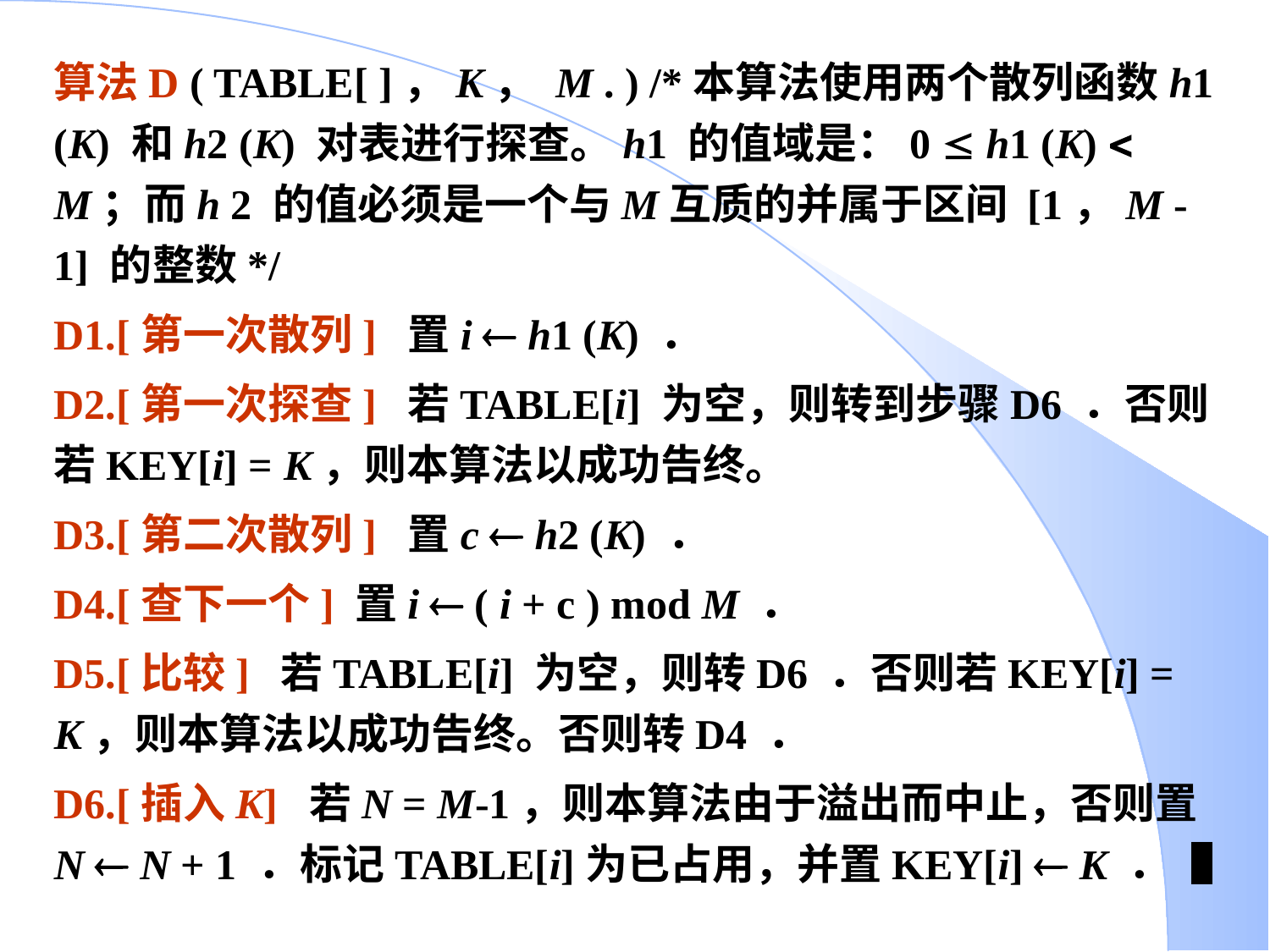

算法D ( TABLE[ ]，K， M . ) /*本算法使用两个散列函数h1 (K) 和h2 (K) 对表进行探查。h1 的值域是：0 ≤ h1 (K) < M；而h 2 的值必须是一个与M互质的并属于区间 [1，M -1] 的整数*/
D1.[第一次散列]  置i ← h1 (K) ．
D2.[第一次探查]  若TABLE[i] 为空，则转到步骤D6 ．否则若KEY[i] = K，则本算法以成功告终。
D3.[第二次散列]  置c ← h2 (K) ．
D4.[查下一个] 置i ← ( i + c ) mod M ．
D5.[比较]  若TABLE[i] 为空，则转D6 ．否则若KEY[i] = K，则本算法以成功告终。否则转D4 ．
D6.[插入K]  若N = M-1，则本算法由于溢出而中止，否则置N ← N + 1 ．标记TABLE[i]为已占用，并置KEY[i] ← K ．▐